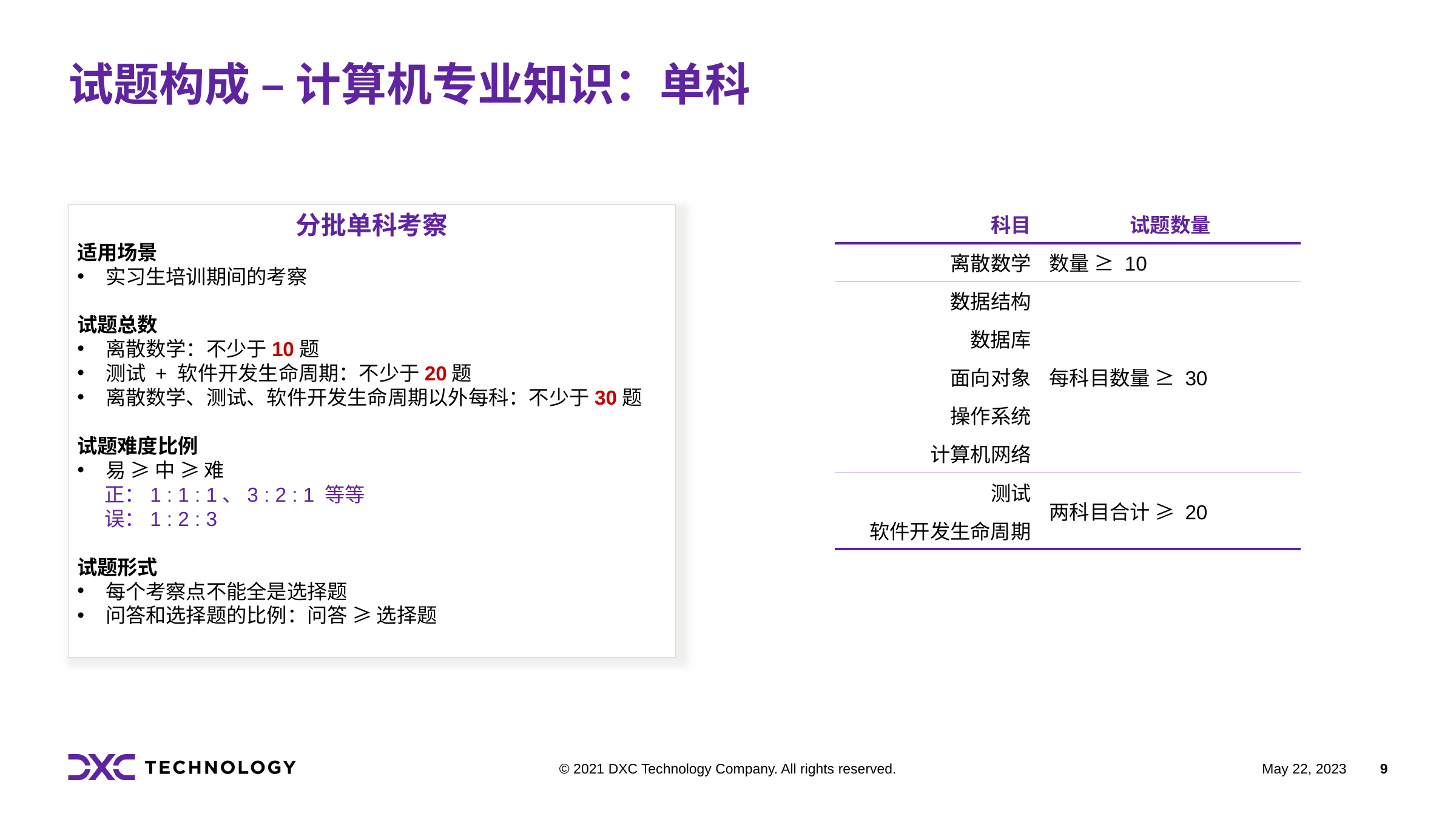

# 试题构成 – 计算机专业知识：单科
| 科目 | 试题数量 |
| --- | --- |
| 离散数学 | 数量 ≥ 10 |
| 数据结构 | 每科目数量 ≥ 30 |
| 数据库 |  |
| 面向对象 |  |
| 操作系统 |  |
| 计算机网络 |  |
| 测试 | 两科目合计 ≥ 20 |
| 软件开发生命周期 | 不考察 |
分批单科考察
适用场景
实习生培训期间的考察

试题总数
离散数学：不少于10题
测试 + 软件开发生命周期：不少于20题
离散数学、测试、软件开发生命周期以外每科：不少于30题

试题难度比例
易 ≥ 中 ≥ 难
     正：1 : 1 : 1、3 : 2 : 1 等等
     误：1 : 2 : 3

试题形式
每个考察点不能全是选择题
问答和选择题的比例：问答 ≥ 选择题